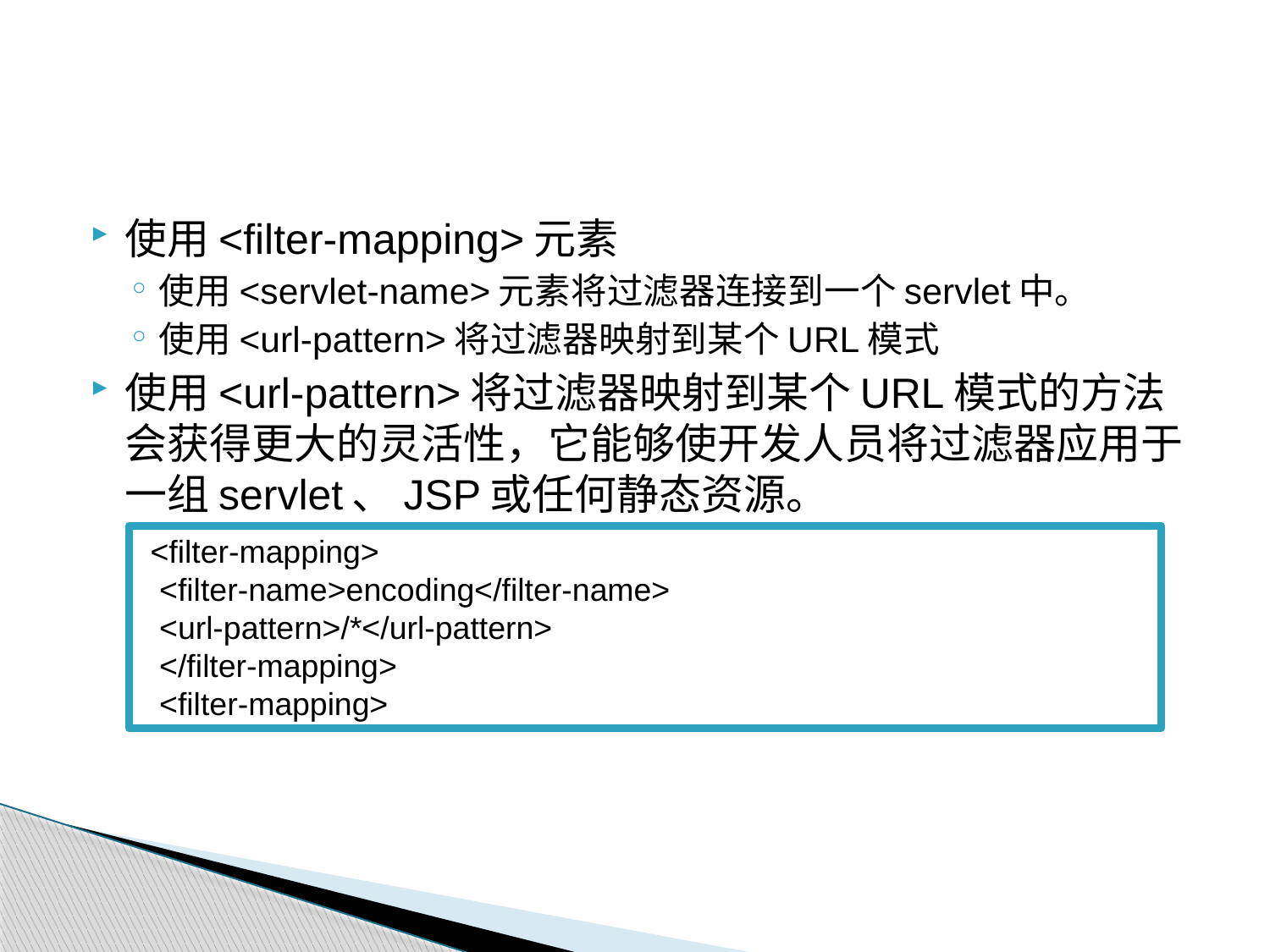

#
使用<filter-mapping>元素
使用<servlet-name>元素将过滤器连接到一个servlet中。
使用<url-pattern>将过滤器映射到某个URL模式
使用<url-pattern>将过滤器映射到某个URL模式的方法会获得更大的灵活性，它能够使开发人员将过滤器应用于一组servlet、JSP或任何静态资源。

 <filter-mapping>
  <filter-name>encoding</filter-name>
  <url-pattern>/*</url-pattern>
  </filter-mapping>
  <filter-mapping>